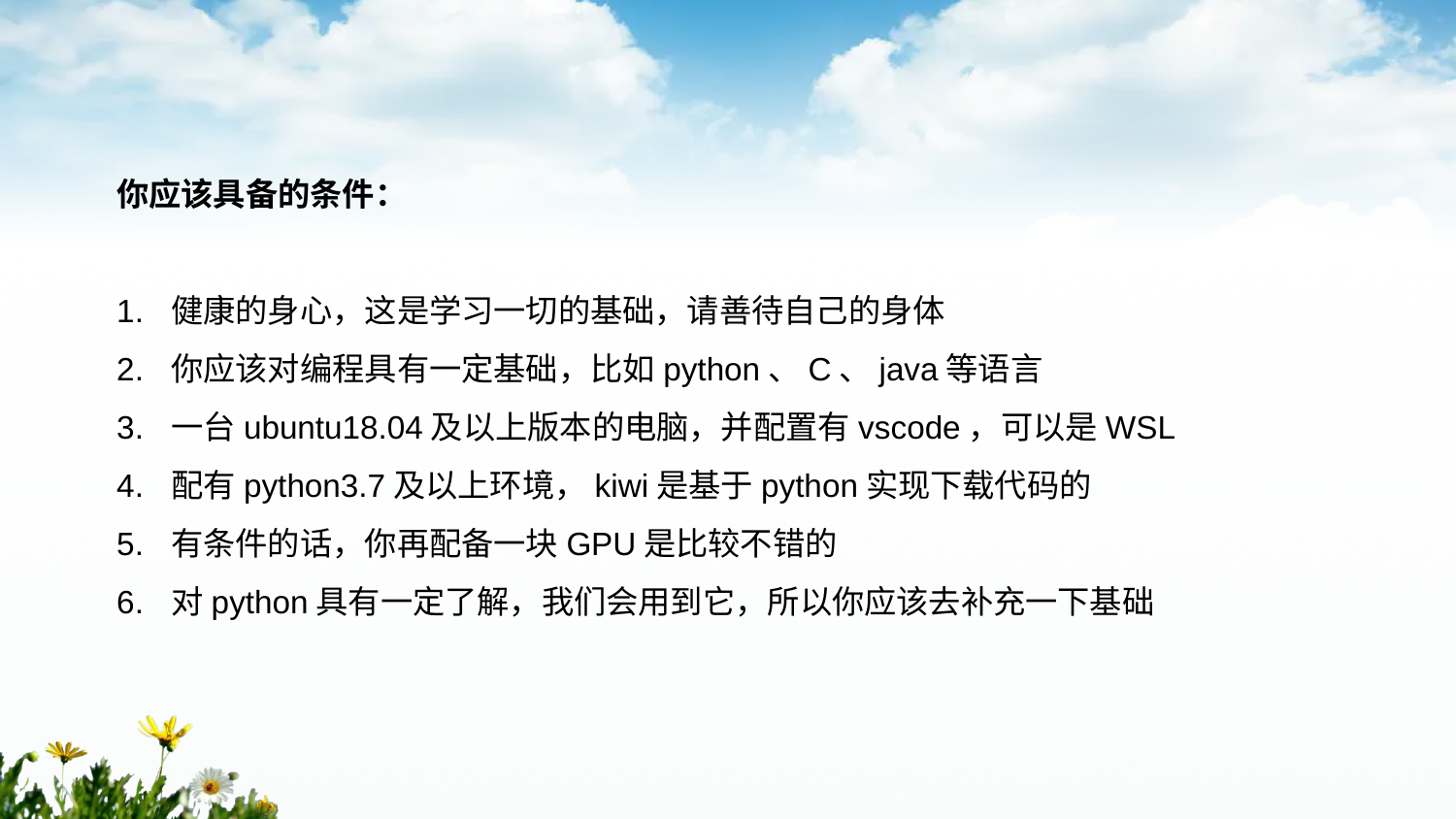

你应该具备的条件：

健康的身心，这是学习一切的基础，请善待自己的身体
你应该对编程具有一定基础，比如python、C、java等语言
一台ubuntu18.04及以上版本的电脑，并配置有vscode，可以是WSL
配有python3.7及以上环境，kiwi是基于python实现下载代码的
有条件的话，你再配备一块GPU是比较不错的
对python具有一定了解，我们会用到它，所以你应该去补充一下基础